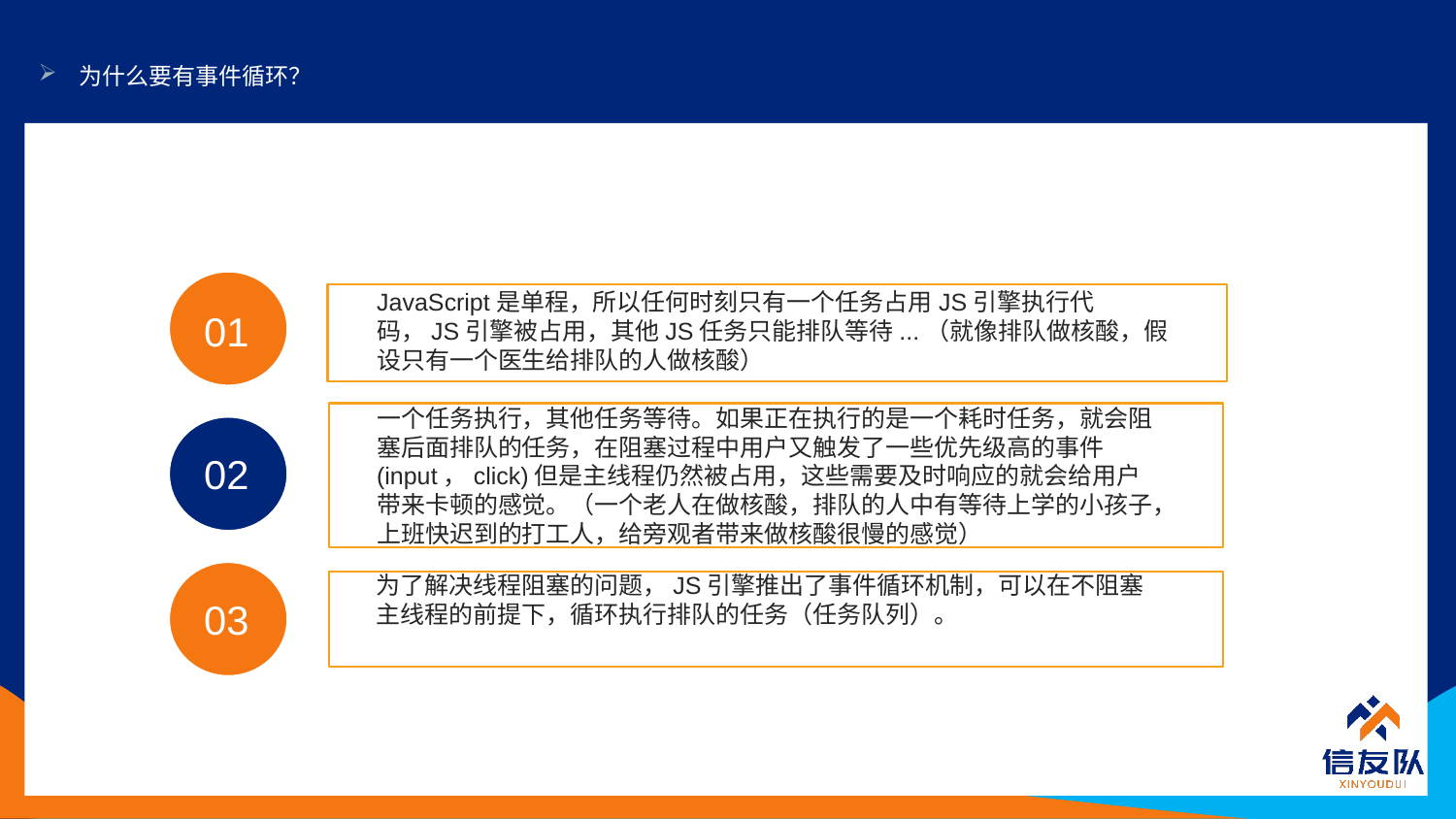

为什么要有事件循环？

01

JavaScript是单程，所以任何时刻只有一个任务占用JS引擎执行代码，JS引擎被占用，其他JS任务只能排队等待...（就像排队做核酸，假设只有一个医生给排队的人做核酸）
一个任务执行，其他任务等待。如果正在执行的是一个耗时任务，就会阻塞后面排队的任务，在阻塞过程中用户又触发了一些优先级高的事件(input，click)但是主线程仍然被占用，这些需要及时响应的就会给用户带来卡顿的感觉。（一个老人在做核酸，排队的人中有等待上学的小孩子，上班快迟到的打工人，给旁观者带来做核酸很慢的感觉）

02

03
为了解决线程阻塞的问题，JS引擎推出了事件循环机制，可以在不阻塞主线程的前提下，循环执行排队的任务（任务队列）。